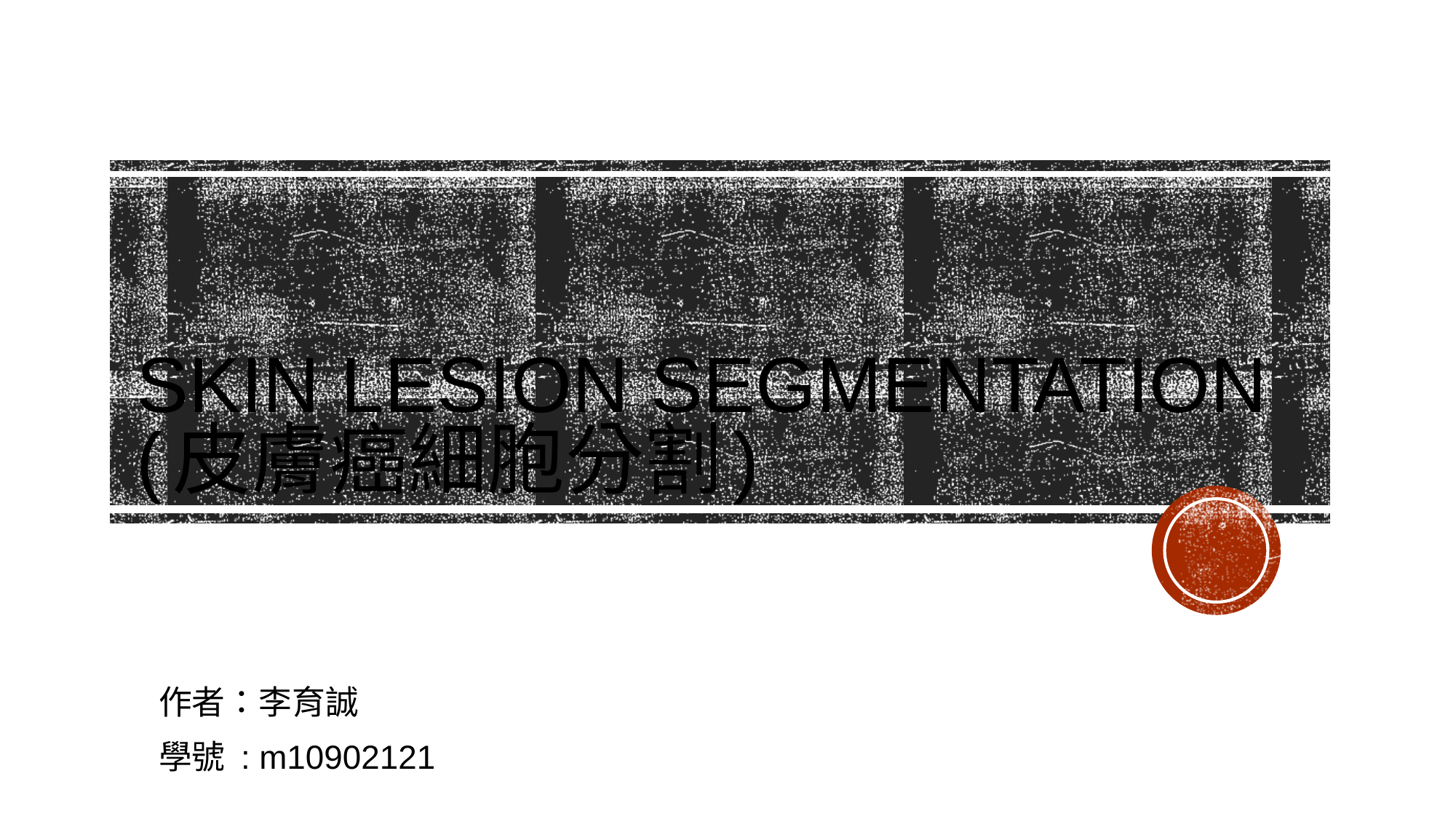

# Skin Lesion Segmentation (皮膚癌細胞分割)
作者：李育誠
學號 : m10902121